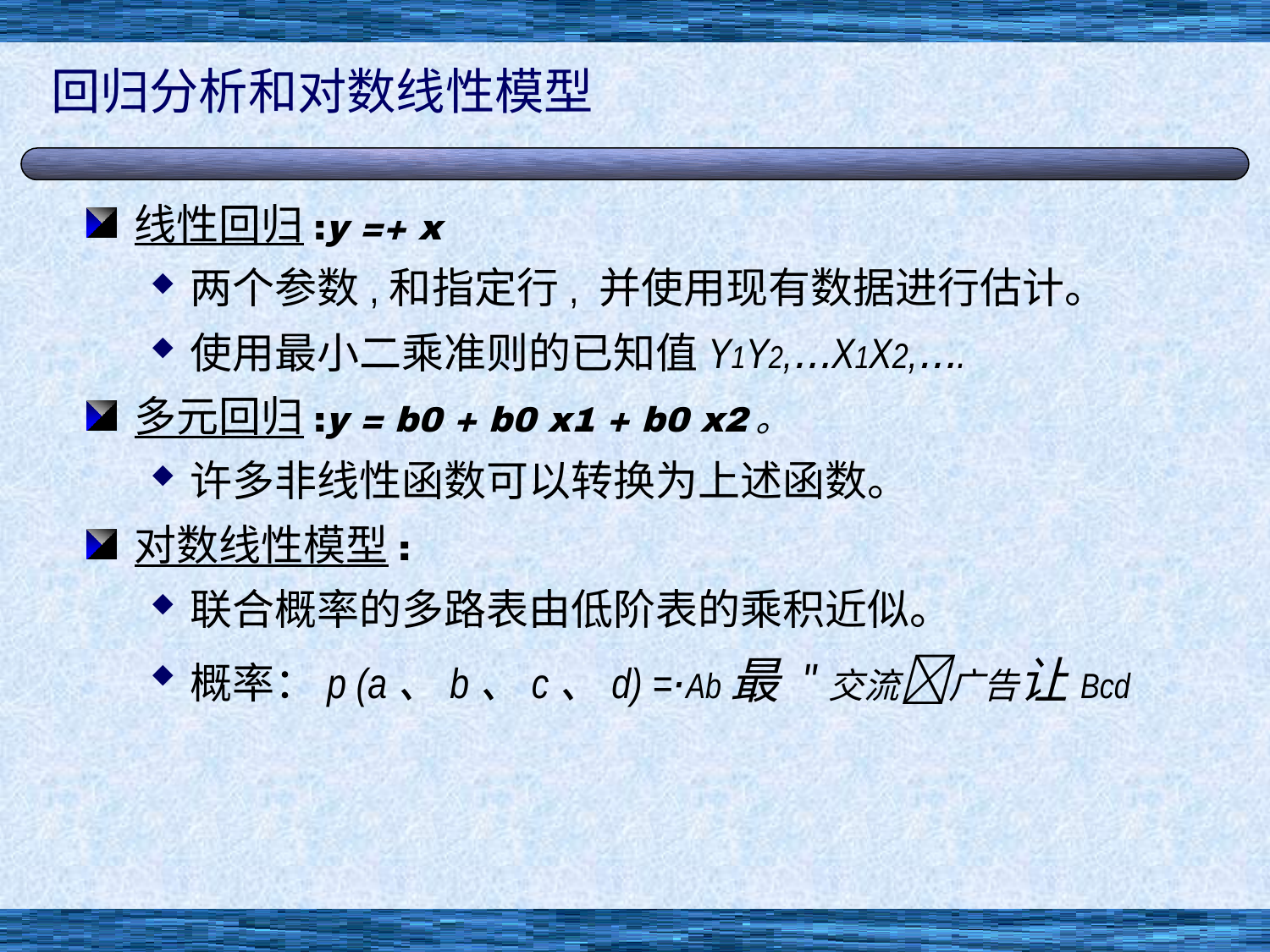

# 回归分析和对数线性模型
线性回归:y =+ x
两个参数,和指定行, 并使用现有数据进行估计。
使用最小二乘准则的已知值Y1Y2,...X1X2,....
多元回归:y = b0 + b0 x1 + b0 x2。
许多非线性函数可以转换为上述函数。
对数线性模型:
联合概率的多路表由低阶表的乘积近似。
概率：p (a、b、c、d) =·Ab最 "交流χ广告让Bcd